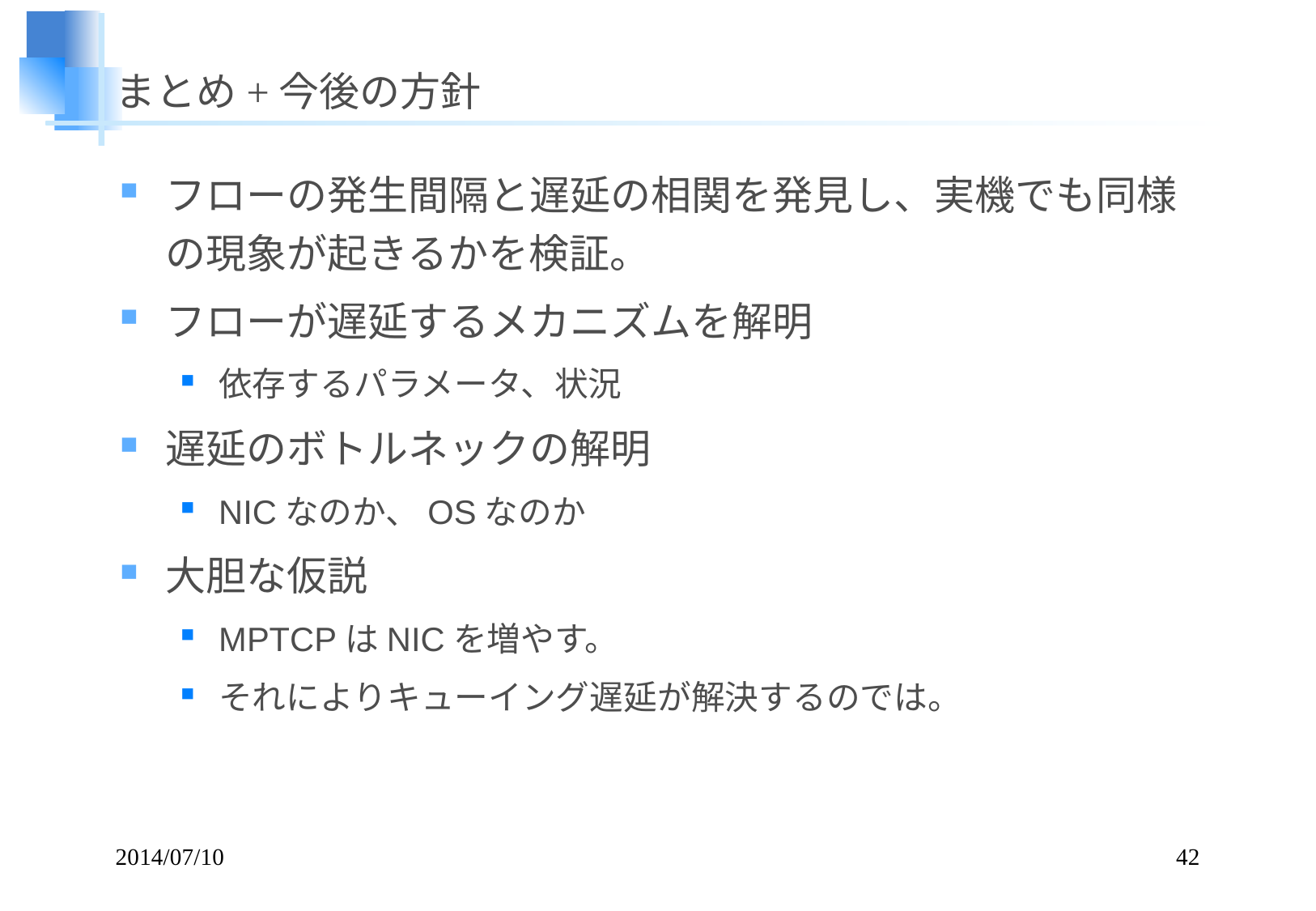

# まとめ+今後の方針
フローの発生間隔と遅延の相関を発見し、実機でも同様の現象が起きるかを検証。
フローが遅延するメカニズムを解明
依存するパラメータ、状況
遅延のボトルネックの解明
NICなのか、OSなのか
大胆な仮説
MPTCPはNICを増やす。
それによりキューイング遅延が解決するのでは。
2014/07/10
42